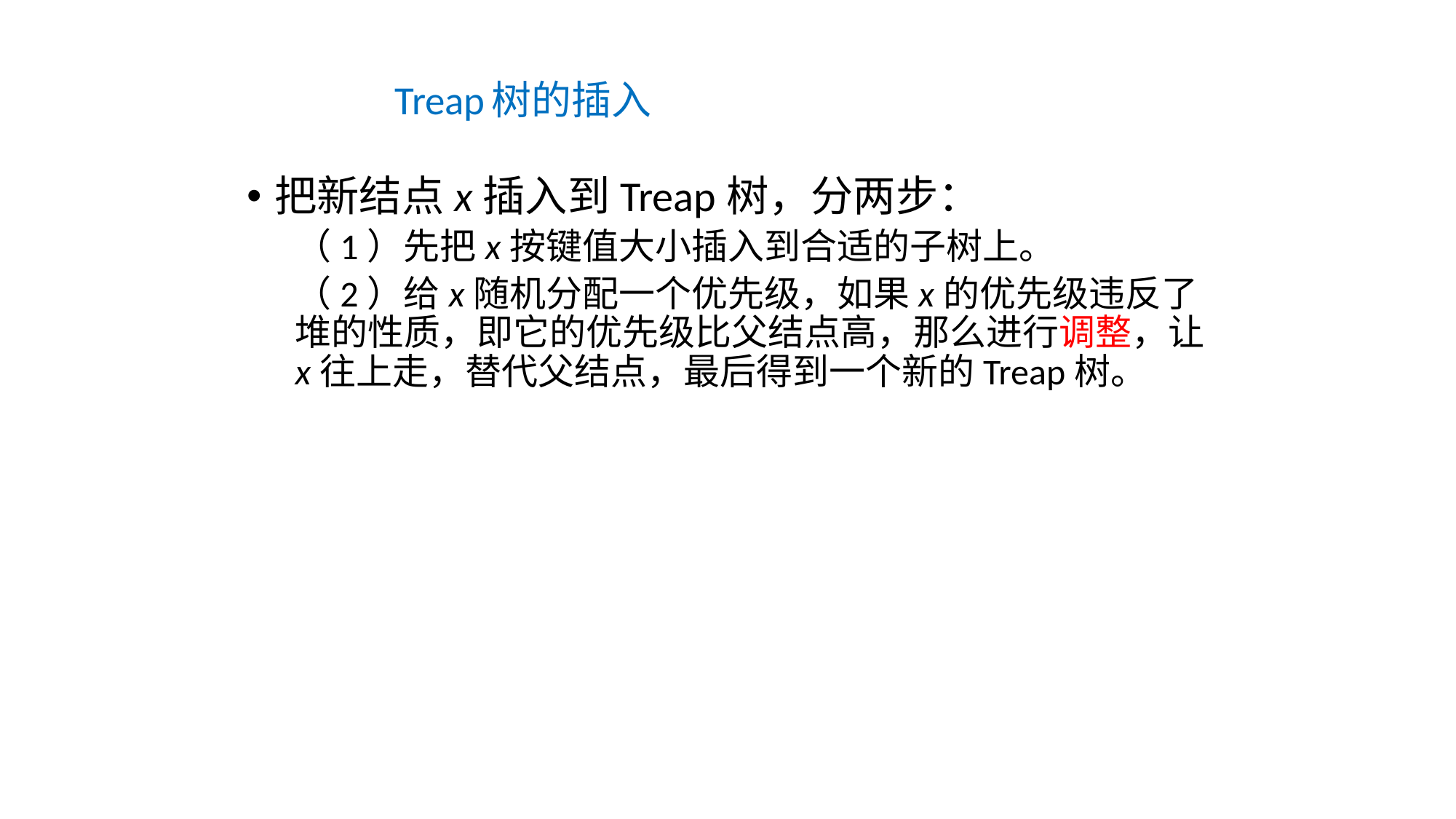

# Treap树的插入
把新结点x插入到Treap树，分两步：
（1）先把x按键值大小插入到合适的子树上。
（2）给x随机分配一个优先级，如果x的优先级违反了堆的性质，即它的优先级比父结点高，那么进行调整，让x往上走，替代父结点，最后得到一个新的Treap树。